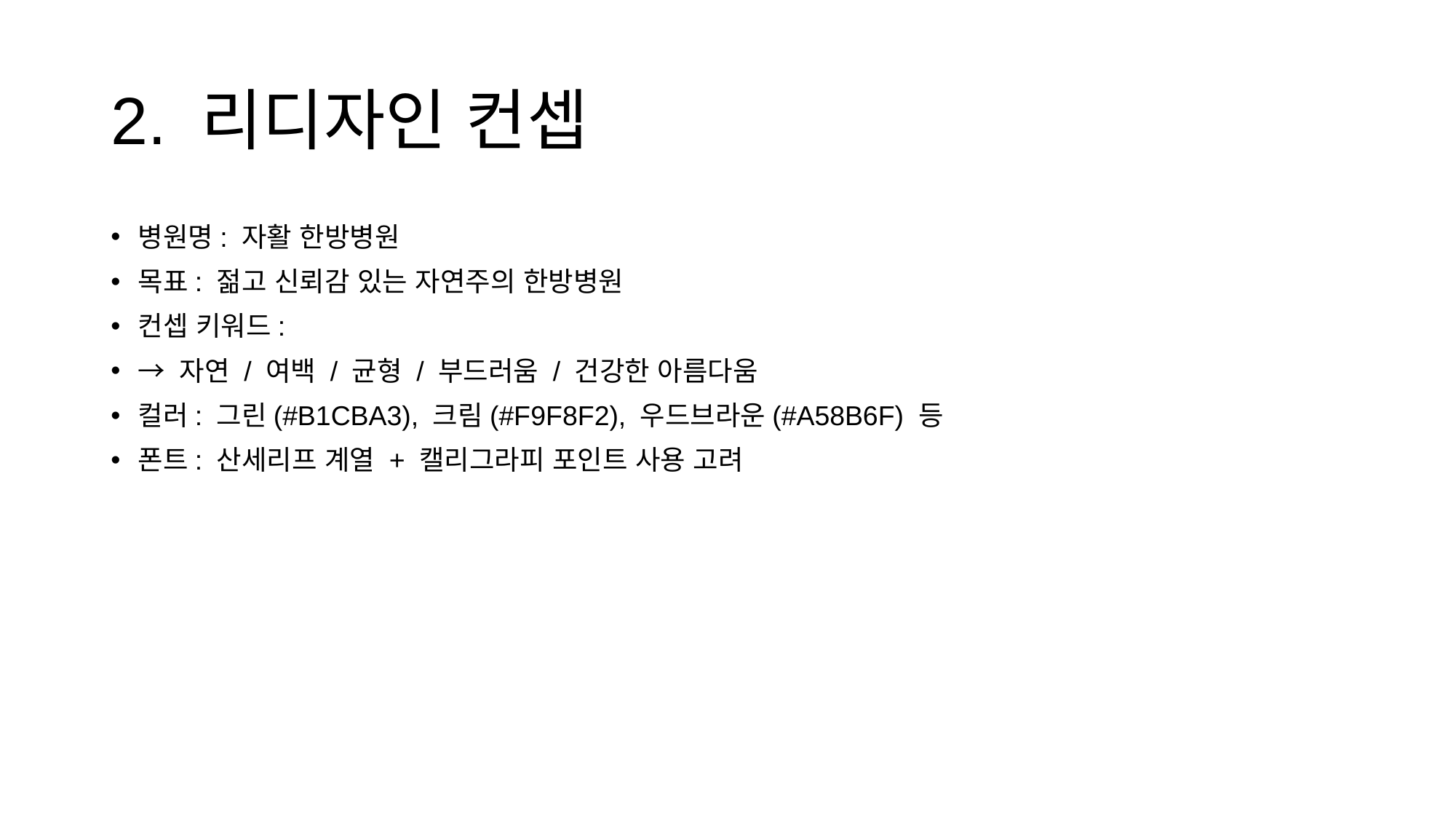

# 2. 리디자인 컨셉
병원명: 자활 한방병원
목표: 젊고 신뢰감 있는 자연주의 한방병원
컨셉 키워드:
→ 자연 / 여백 / 균형 / 부드러움 / 건강한 아름다움
컬러: 그린(#B1CBA3), 크림(#F9F8F2), 우드브라운(#A58B6F) 등
폰트: 산세리프 계열 + 캘리그라피 포인트 사용 고려